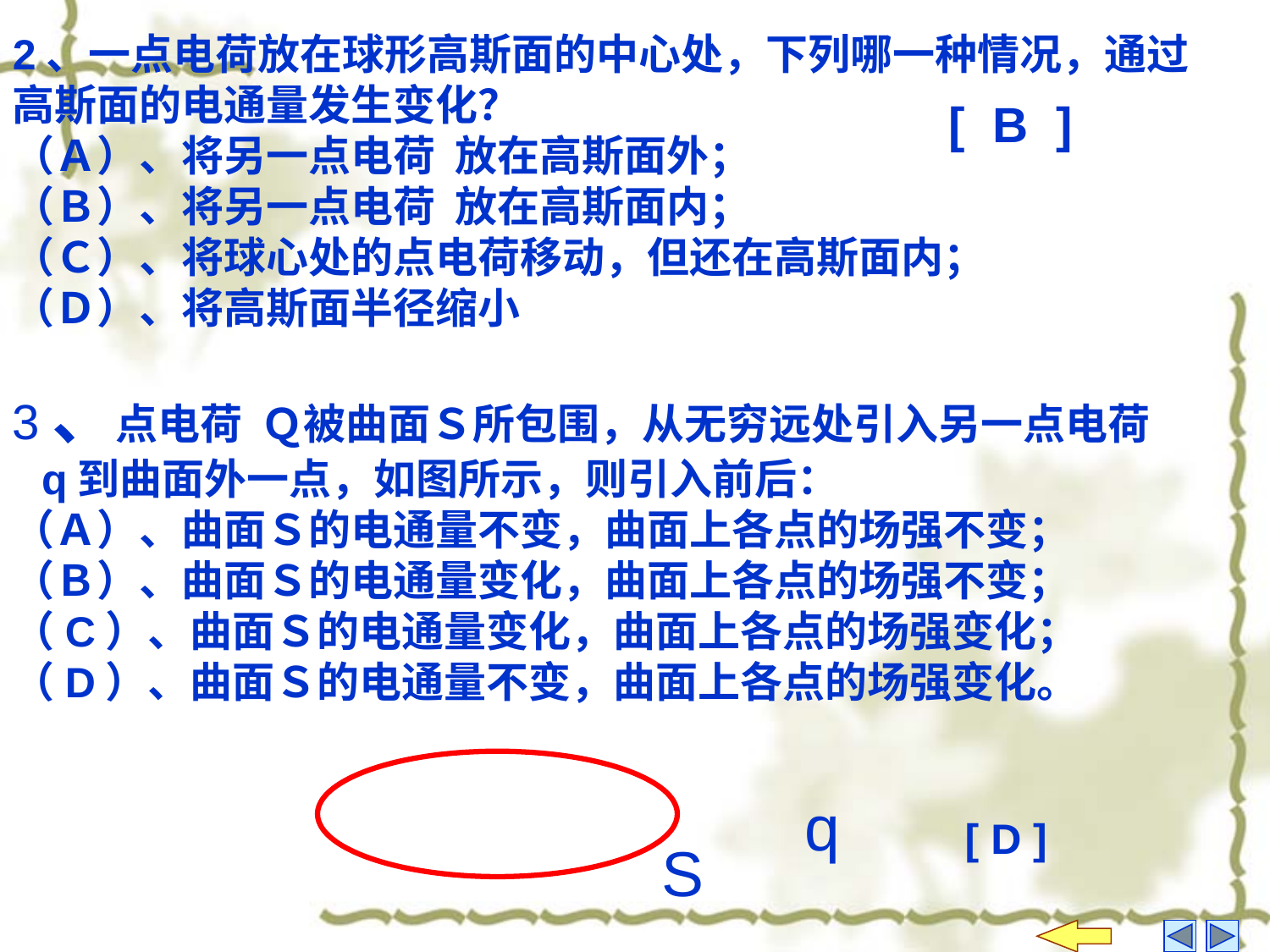

2、一点电荷放在球形高斯面的中心处，下列哪一种情况，通过高斯面的电通量发生变化？
（Ａ）、将另一点电荷  放在高斯面外；
（Ｂ）、将另一点电荷  放在高斯面内；
（Ｃ）、将球心处的点电荷移动，但还在高斯面内；
（Ｄ）、将高斯面半径缩小
[  B  ]
3、点电荷  Ｑ被曲面Ｓ所包围，从无穷远处引入另一点电荷    q到曲面外一点，如图所示，则引入前后：
（Ａ）、曲面Ｓ的电通量不变，曲面上各点的场强不变；
（Ｂ）、曲面Ｓ的电通量变化，曲面上各点的场强不变；
（C）、曲面Ｓ的电通量变化，曲面上各点的场强变化；
（D）、曲面Ｓ的电通量不变，曲面上各点的场强变化。

Q
q
[ D ]
S